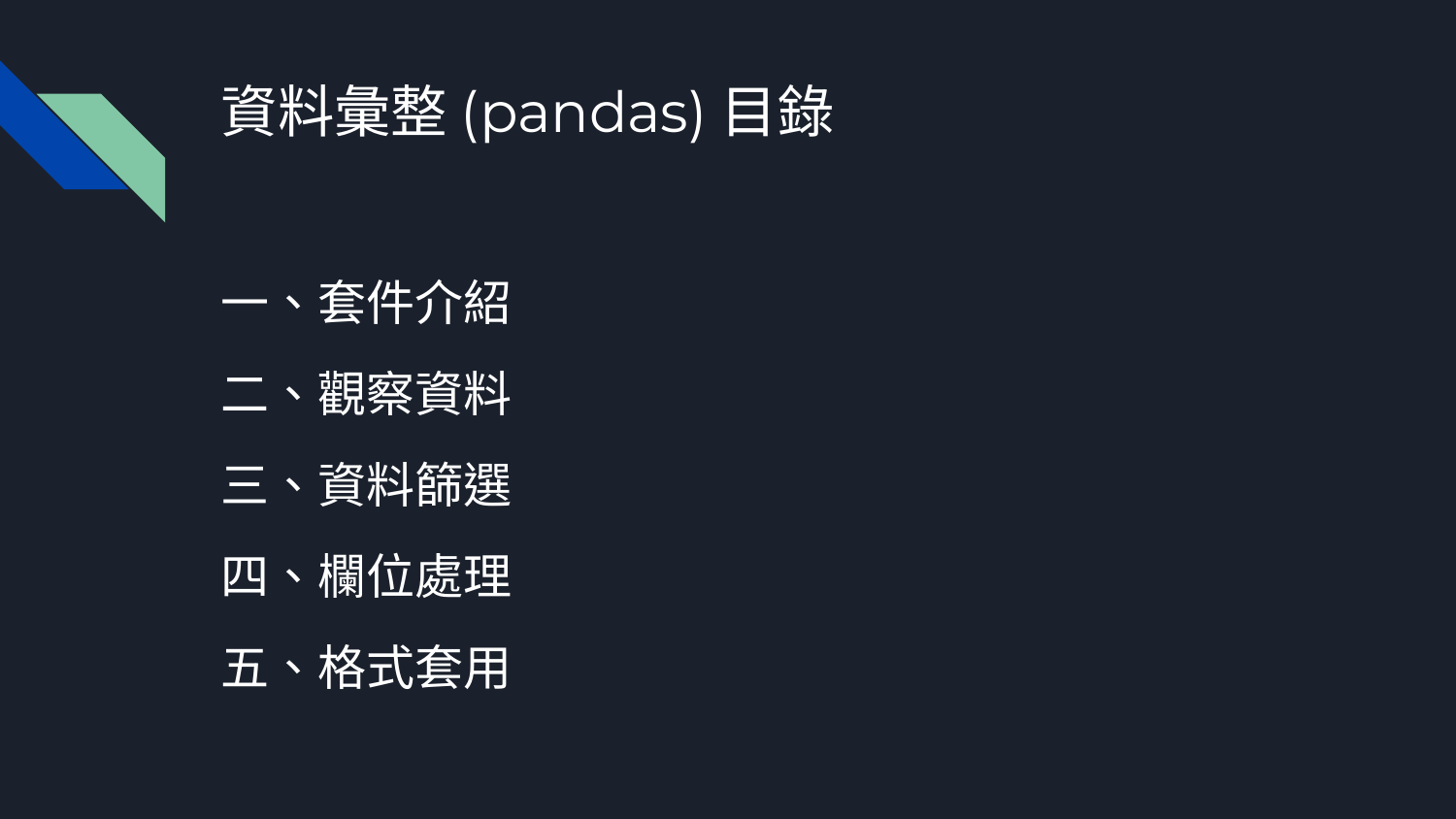

# 資料彙整(pandas)目錄
一、套件介紹
二、觀察資料
三、資料篩選
四、欄位處理
五、格式套用